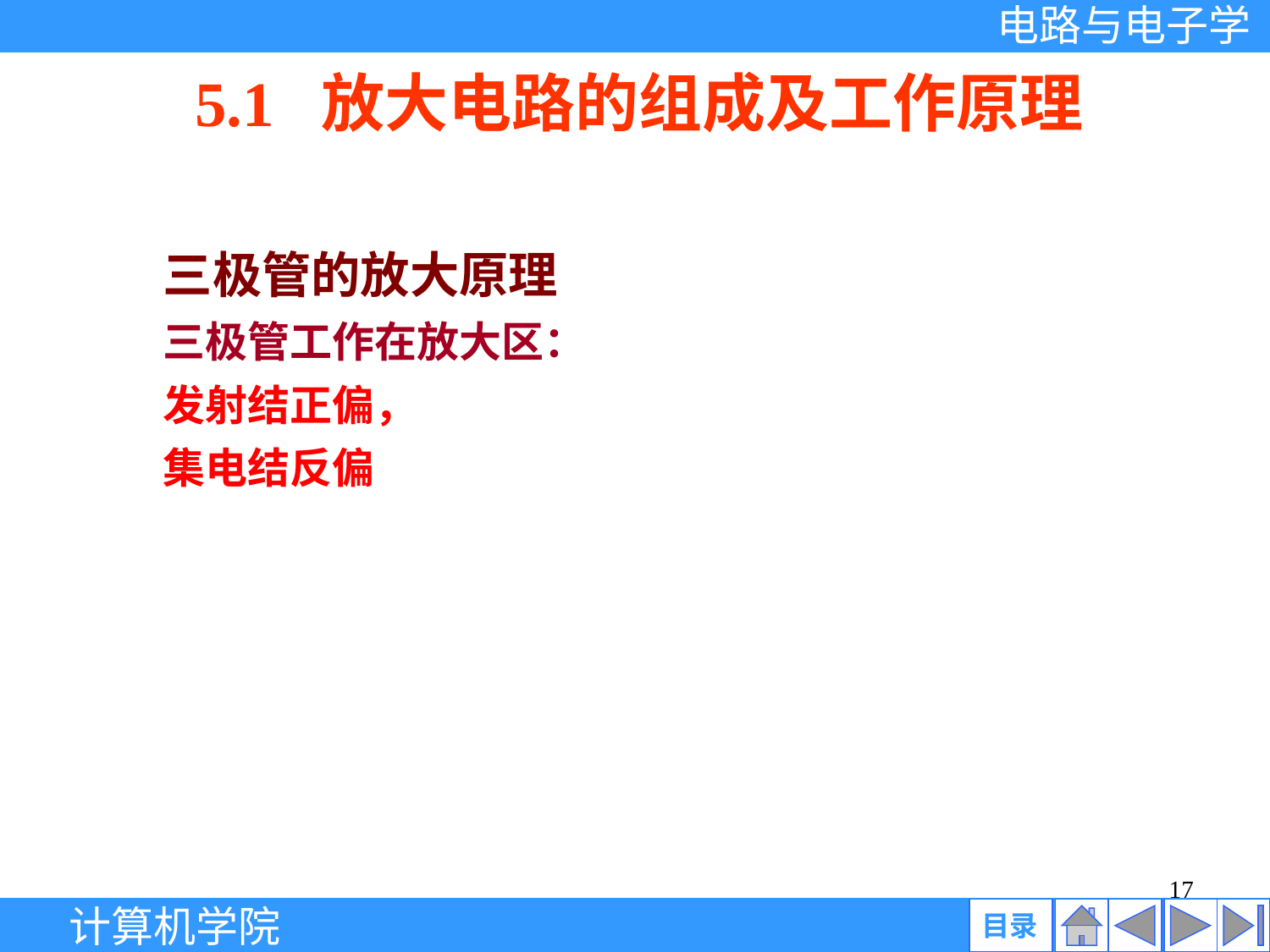

5.1  放大电路的组成及工作原理
三极管的放大原理
三极管工作在放大区：
发射结正偏，
集电结反偏